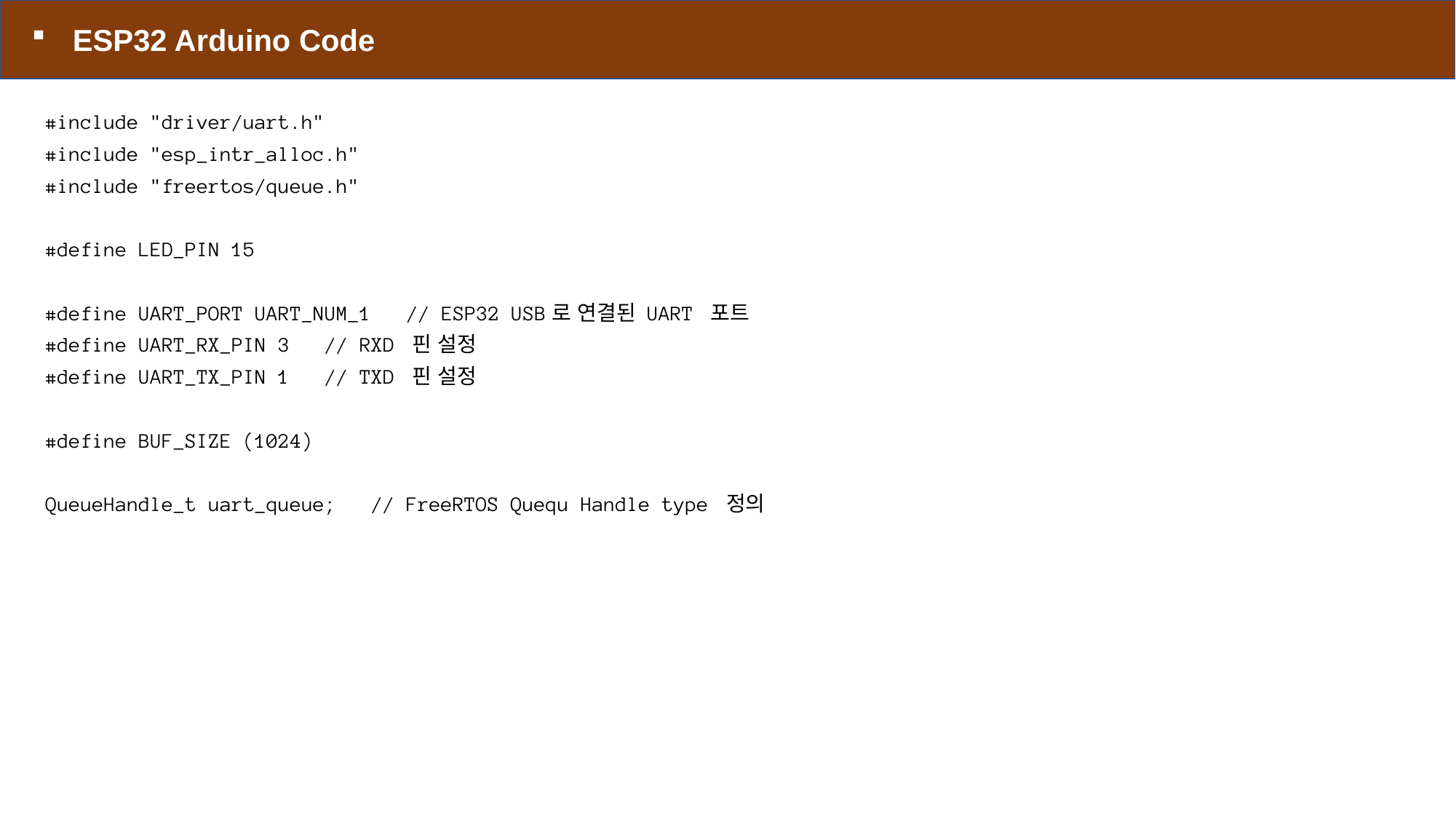

ESP32 Arduino Code
#include "driver/uart.h"
#include "esp_intr_alloc.h"
#include "freertos/queue.h"

#define LED_PIN 15

#define UART_PORT UART_NUM_1   // ESP32 USB로 연결된 UART 포트
#define UART_RX_PIN 3   // RXD 핀 설정
#define UART_TX_PIN 1   // TXD 핀 설정

#define BUF_SIZE (1024)

QueueHandle_t uart_queue;   // FreeRTOS Quequ Handle type 정의